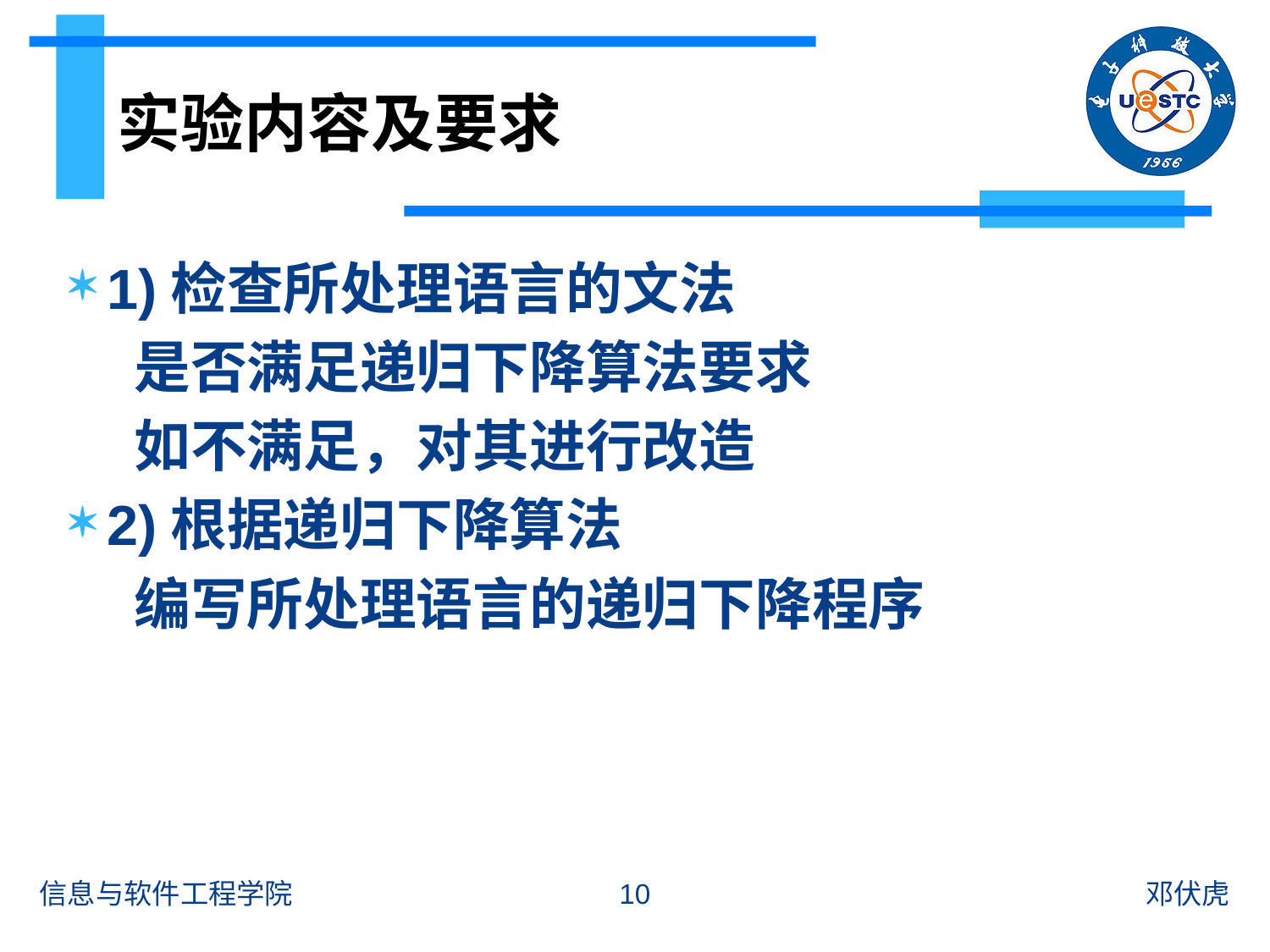

# 实验内容及要求
1)检查所处理语言的文法
    是否满足递归下降算法要求
    如不满足，对其进行改造
2)根据递归下降算法
    编写所处理语言的递归下降程序
10
信息与软件工程学院
邓伏虎